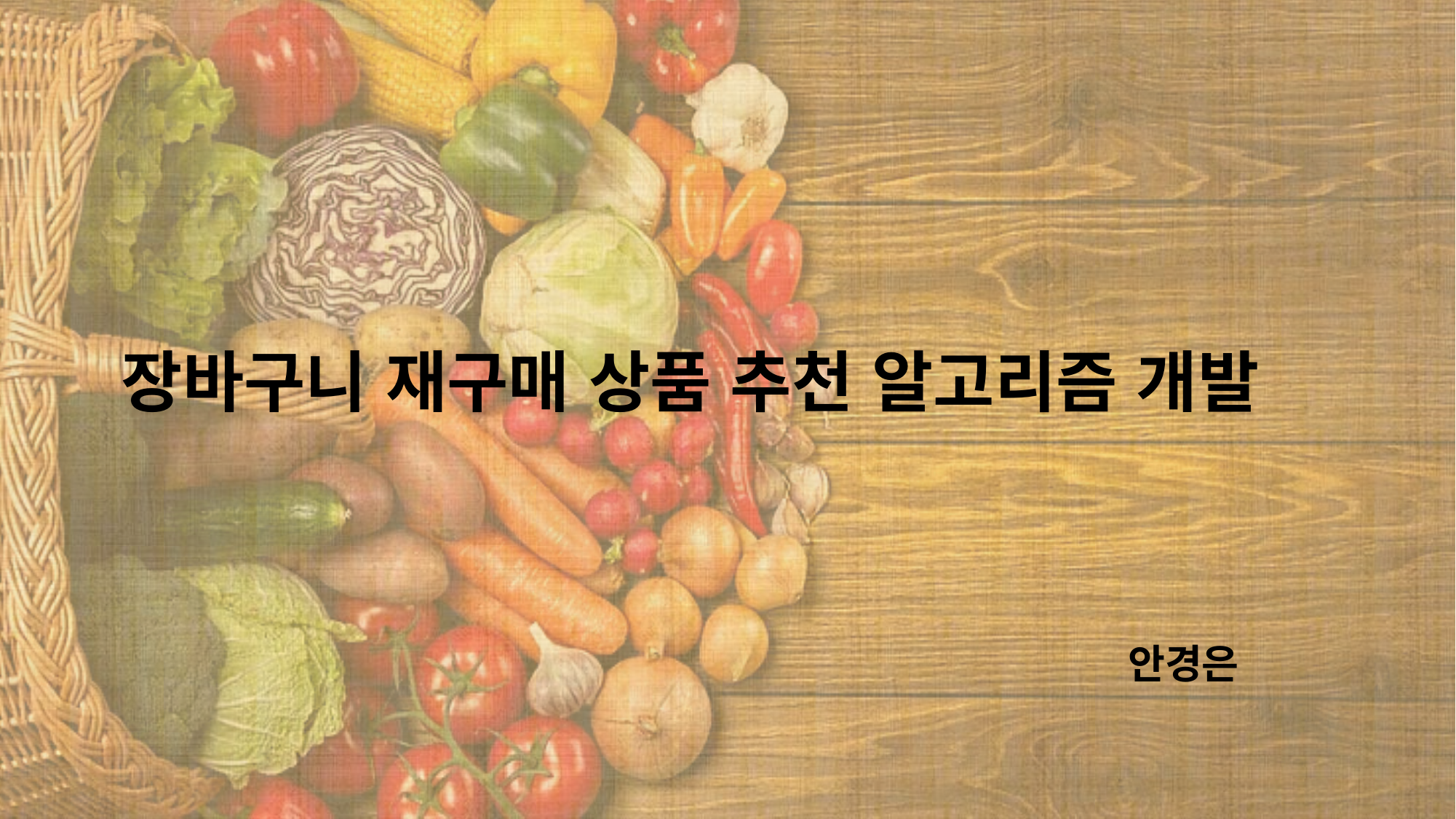

# 장바구니 재구매 상품 추천 알고리즘 개발

안경은